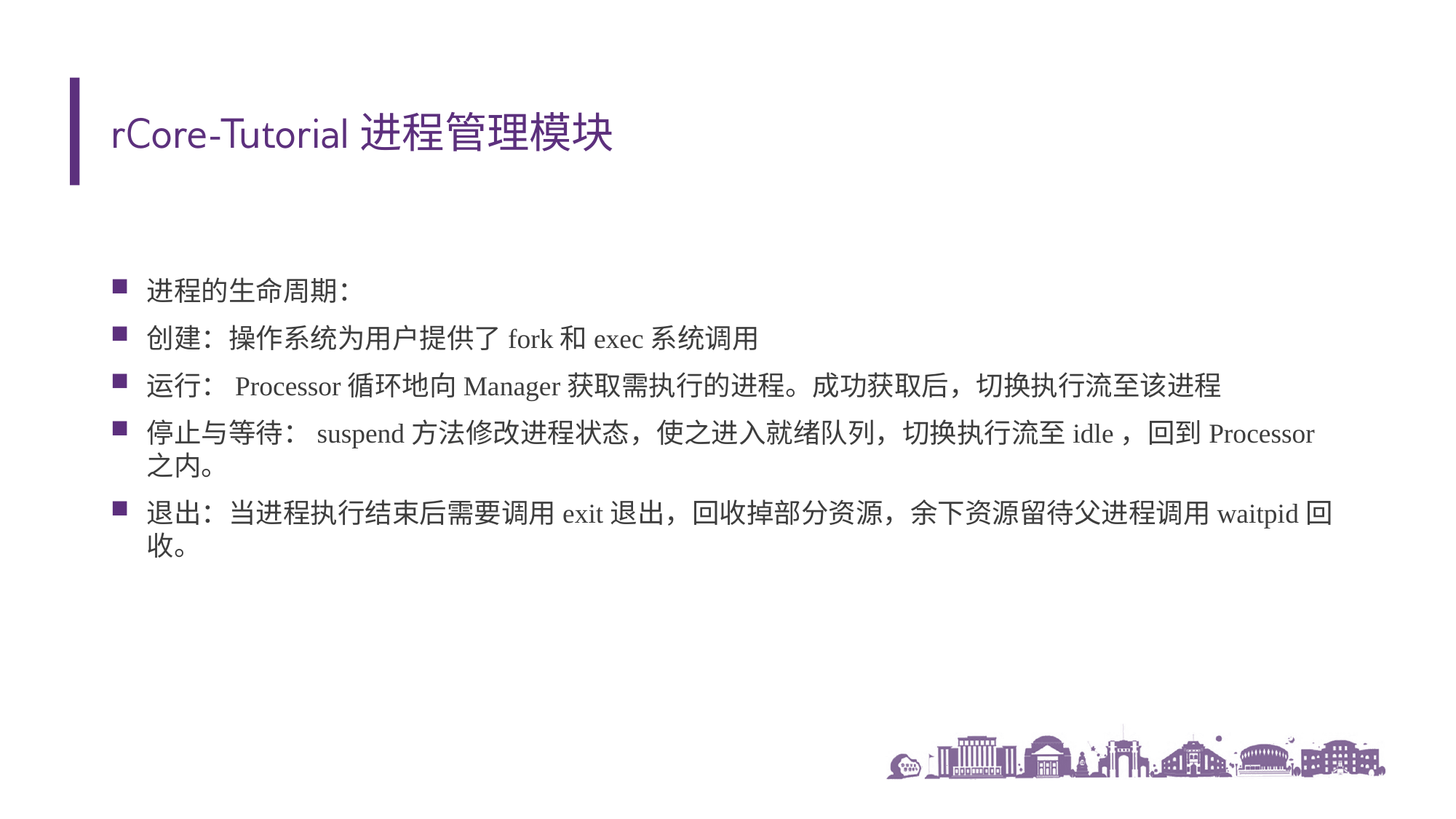

# rCore-Tutorial进程管理模块

进程的生命周期：
创建：操作系统为用户提供了fork和exec系统调用
运行：Processor循环地向Manager获取需执行的进程。成功获取后，切换执行流至该进程
停止与等待：suspend方法修改进程状态，使之进入就绪队列，切换执行流至idle，回到Processor之内。
退出：当进程执行结束后需要调用exit退出，回收掉部分资源，余下资源留待父进程调用waitpid回收。